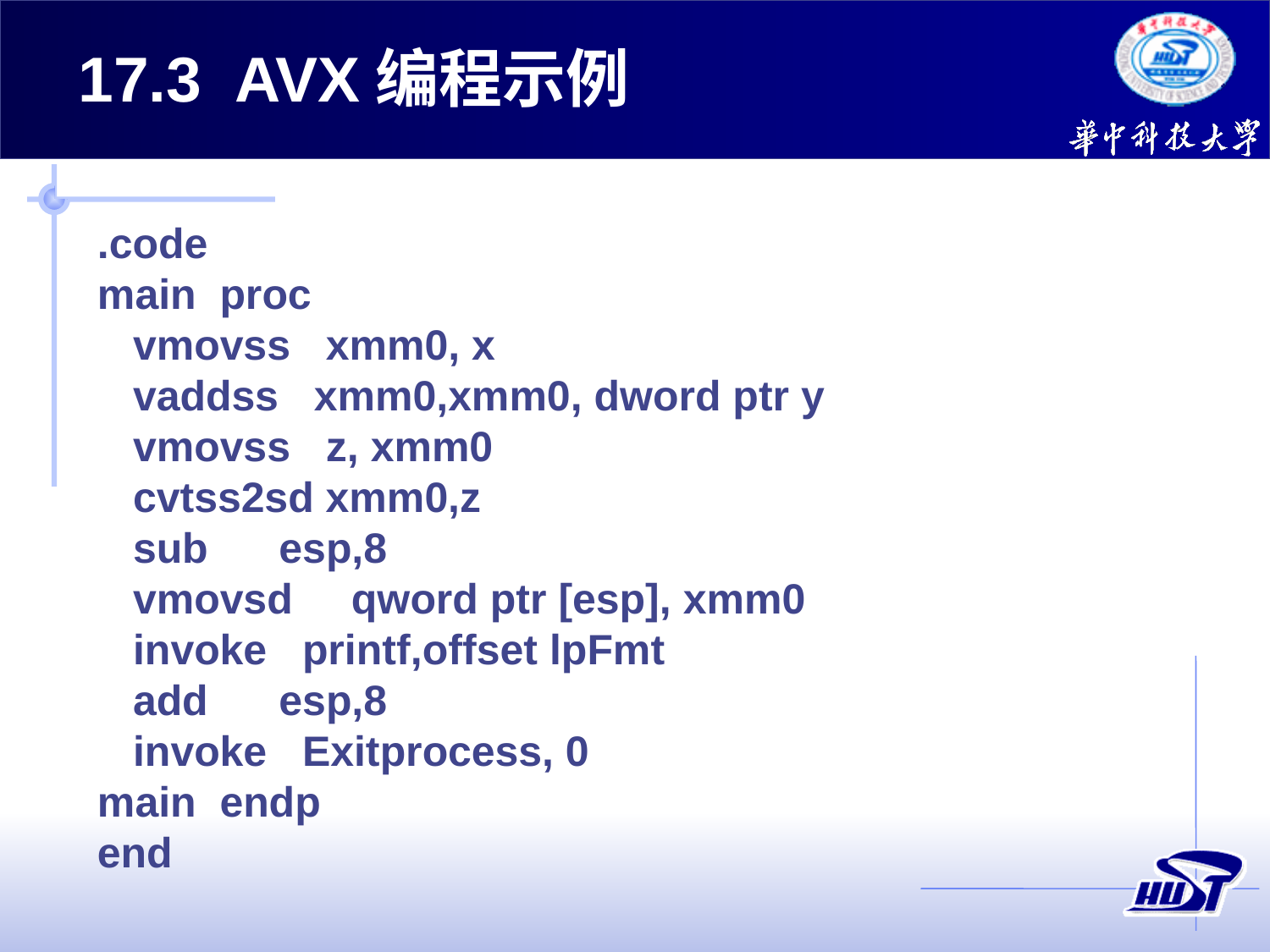

17.3  AVX编程示例
.code
main  proc
   vmovss   xmm0, x
   vaddss   xmm0,xmm0, dword ptr y
   vmovss   z, xmm0
   cvtss2sd xmm0,z
   sub      esp,8
   vmovsd	qword ptr [esp], xmm0
   invoke   printf,offset lpFmt
   add      esp,8
   invoke   Exitprocess, 0
main  endp
end